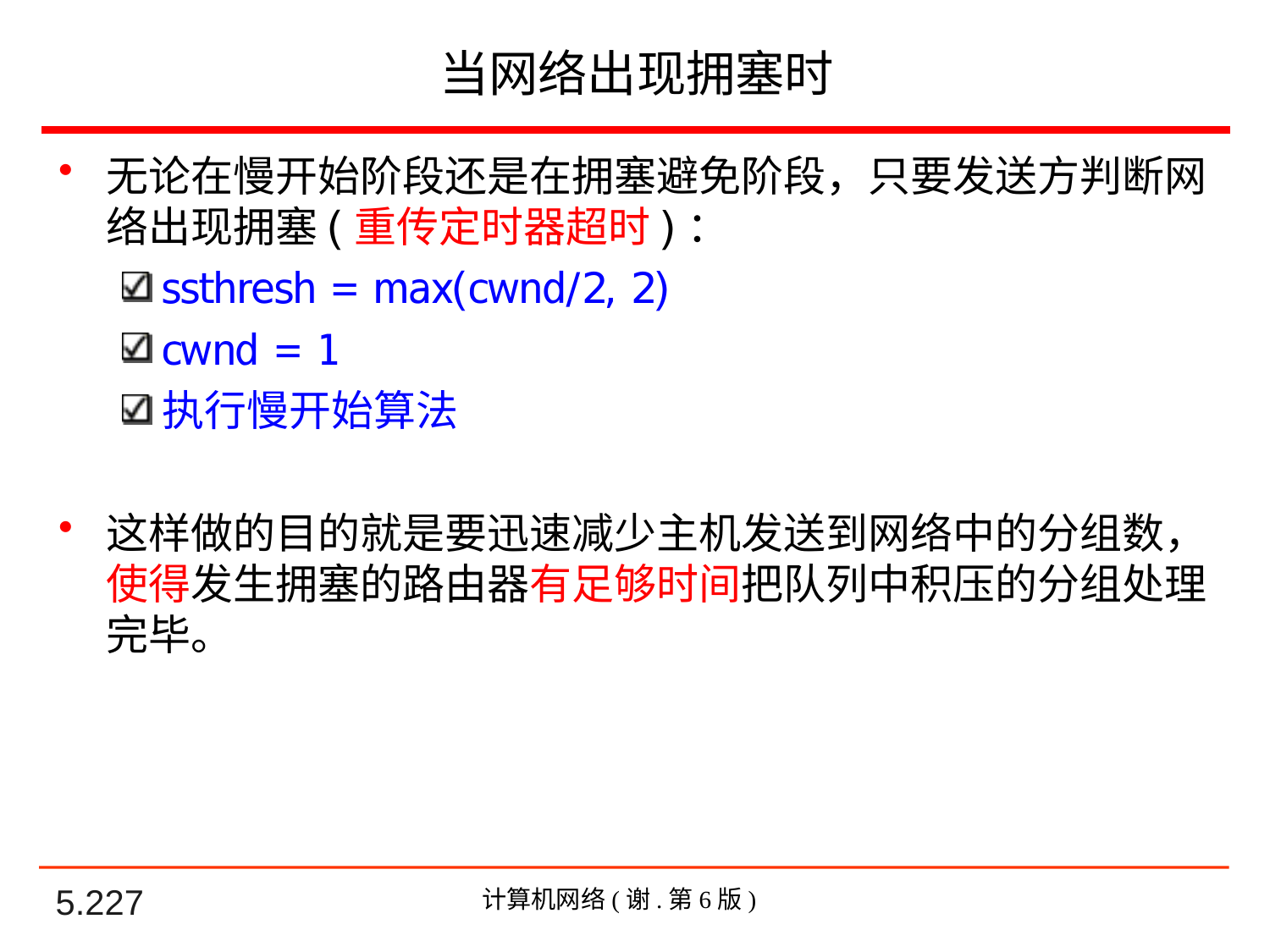

# 当网络出现拥塞时
无论在慢开始阶段还是在拥塞避免阶段，只要发送方判断网络出现拥塞(重传定时器超时)：
ssthresh = max(cwnd/2, 2)
cwnd = 1
执行慢开始算法

这样做的目的就是要迅速减少主机发送到网络中的分组数，使得发生拥塞的路由器有足够时间把队列中积压的分组处理完毕。